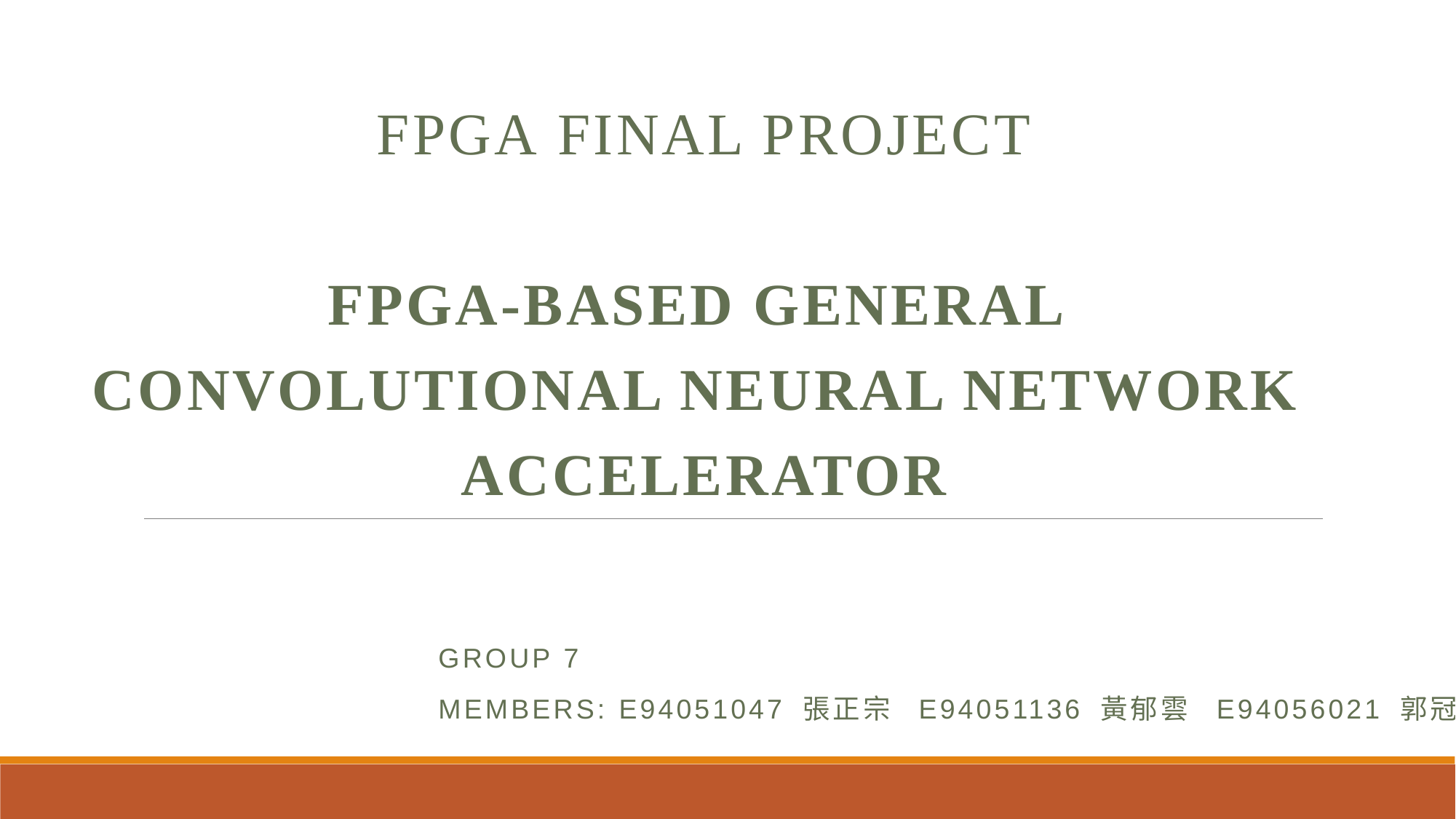

FPGA Final Project

FPGA-based General
Convolutional Neural Network
accelerator
Group 7
Members: E94051047 張正宗  E94051136 黃郁雲  E94056021 郭冠緯